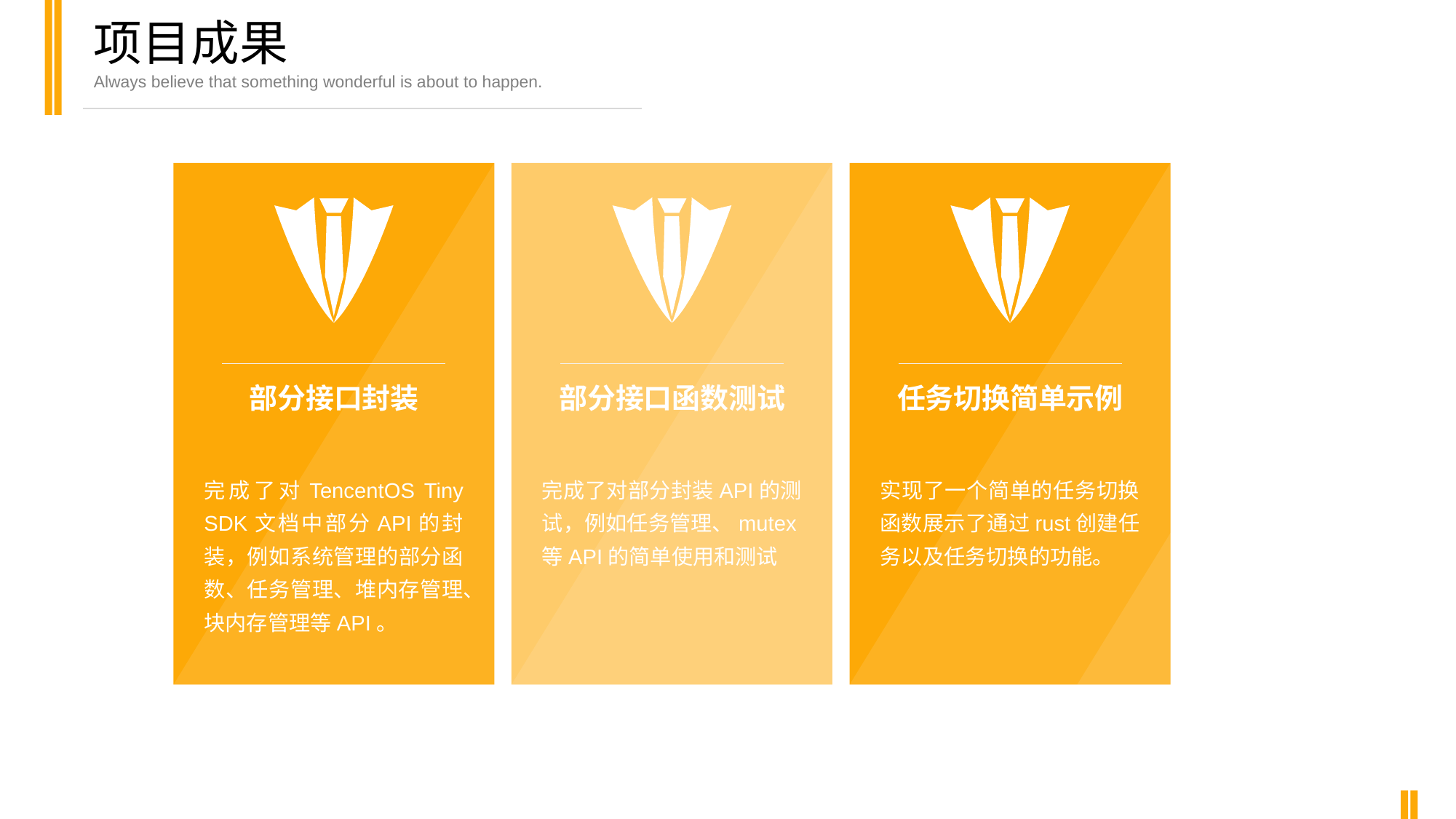

项目成果
Always believe that something wonderful is about to happen.

部分接口封装
部分接口函数测试
任务切换简单示例
完成了对TencentOS Tiny SDK文档中部分API的封装，例如系统管理的部分函数、任务管理、堆内存管理、块内存管理等API。
完成了对部分封装API的测试，例如任务管理、mutex等API的简单使用和测试
实现了一个简单的任务切换函数展示了通过rust创建任务以及任务切换的功能。